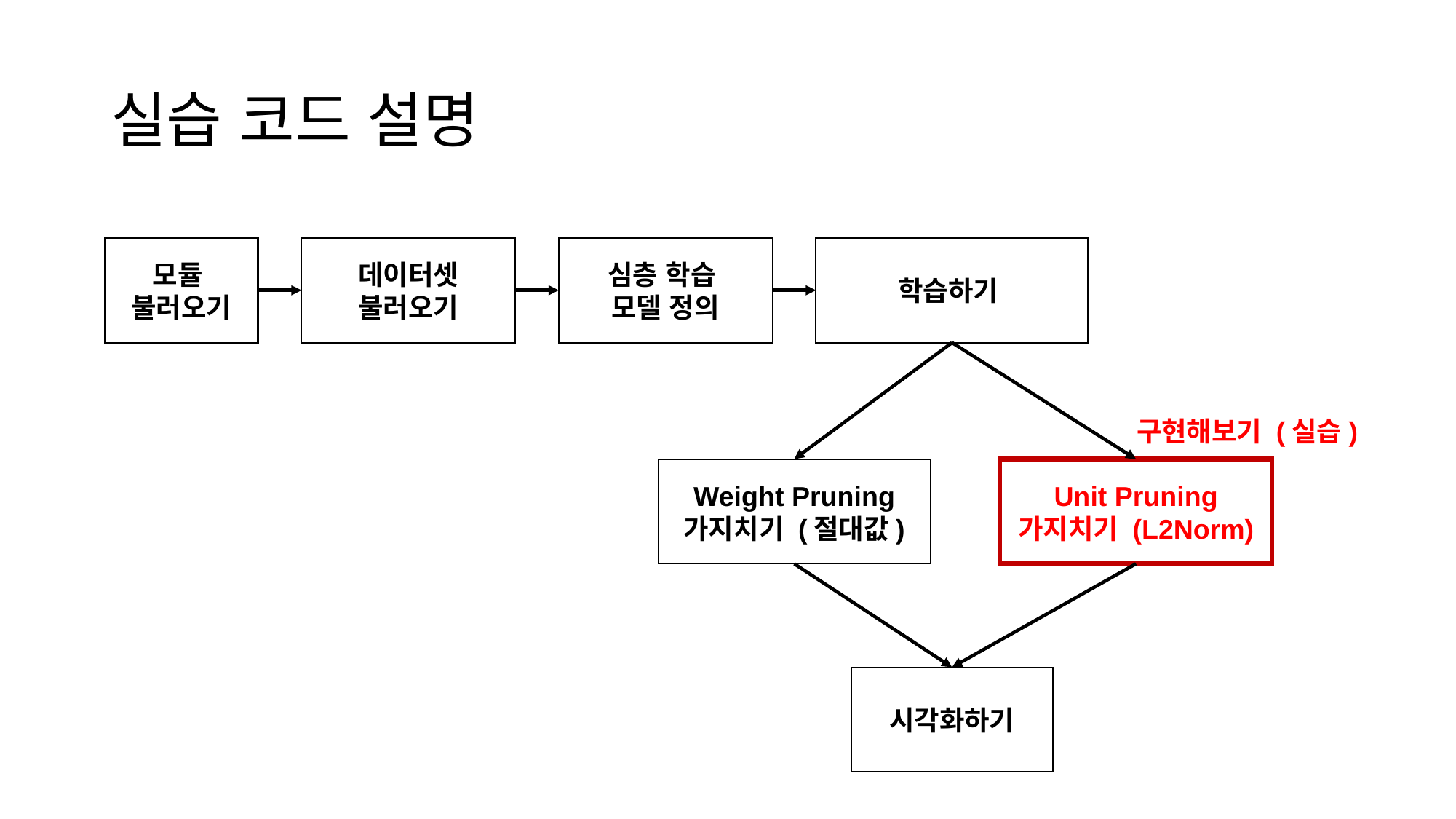

# 실습 코드 설명
심층 학습
모델 정의
학습하기
모듈
불러오기
데이터셋
불러오기
구현해보기 (실습)
Weight Pruning
가지치기 (절대값)
Unit Pruning
가지치기 (L2Norm)
시각화하기